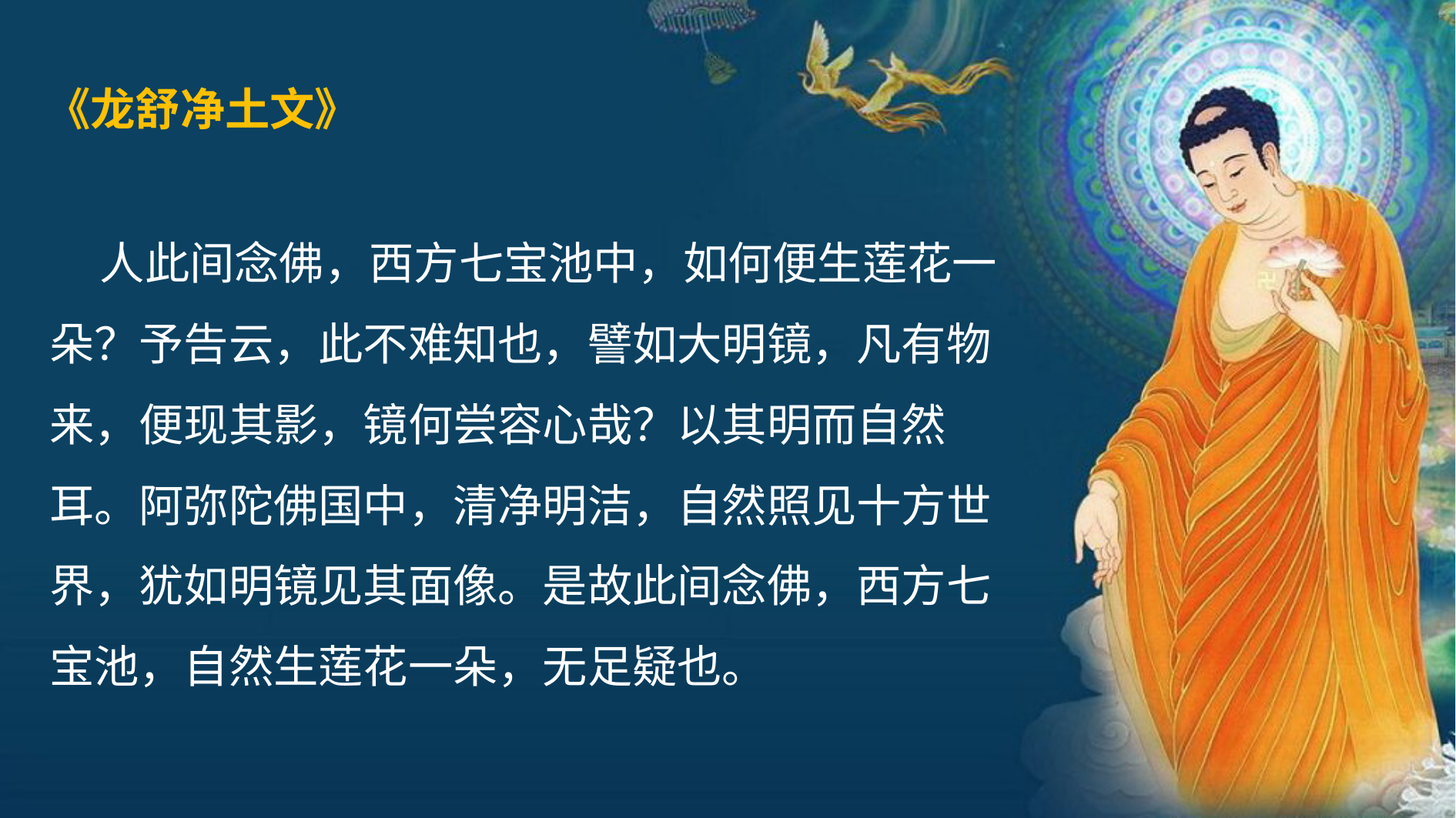

《龙舒净土文》
    人此间念佛，西方七宝池中，如何便生莲花一朵？予告云，此不难知也，譬如大明镜，凡有物来，便现其影，镜何尝容心哉？以其明而自然耳。阿弥陀佛国中，清净明洁，自然照见十方世界，犹如明镜见其面像。是故此间念佛，西方七宝池，自然生莲花一朵，无足疑也。